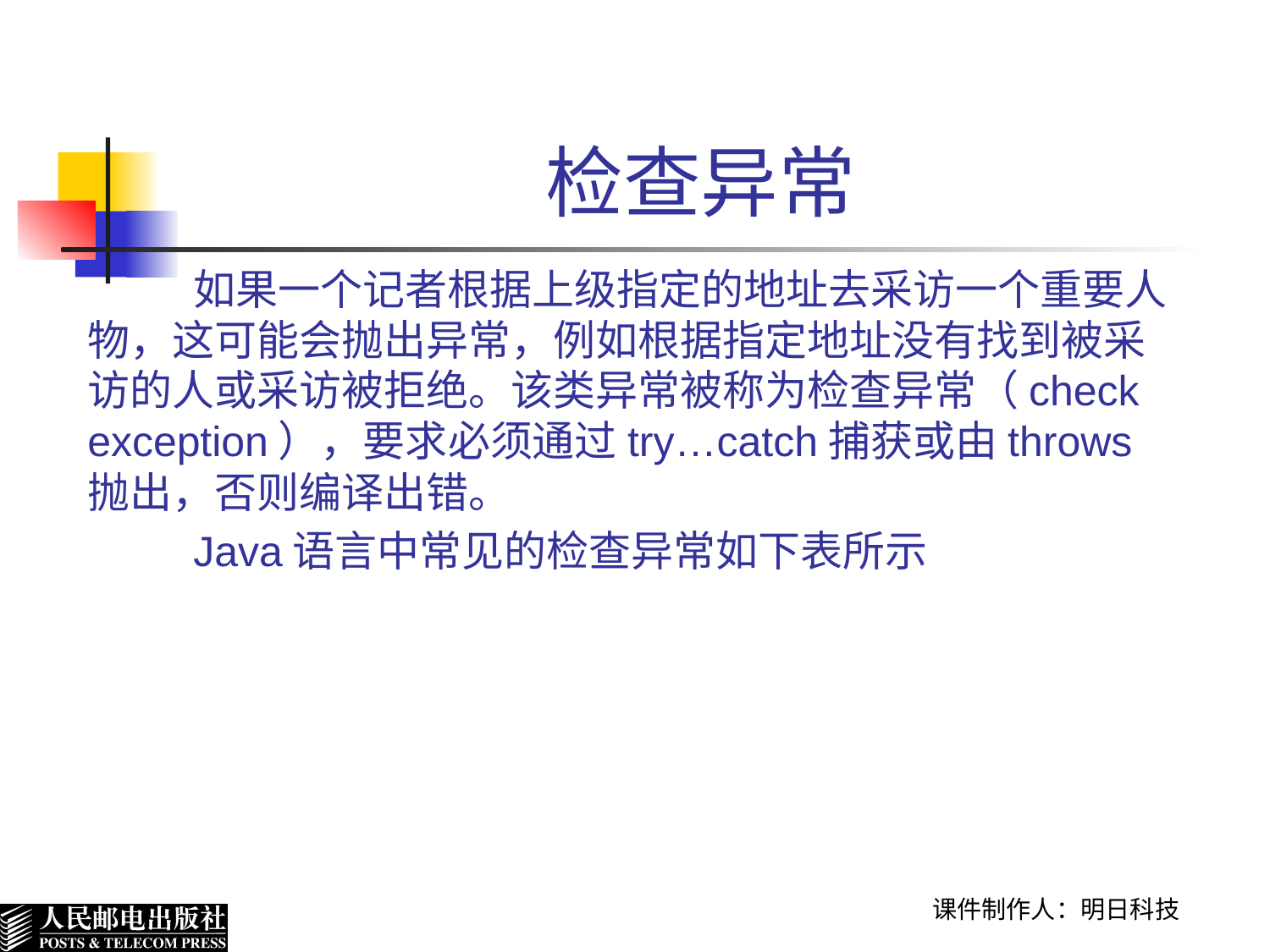

# 检查异常
如果一个记者根据上级指定的地址去采访一个重要人物，这可能会抛出异常，例如根据指定地址没有找到被采访的人或采访被拒绝。该类异常被称为检查异常（check exception），要求必须通过try…catch捕获或由throws抛出，否则编译出错。
Java语言中常见的检查异常如下表所示

课件制作人：明日科技